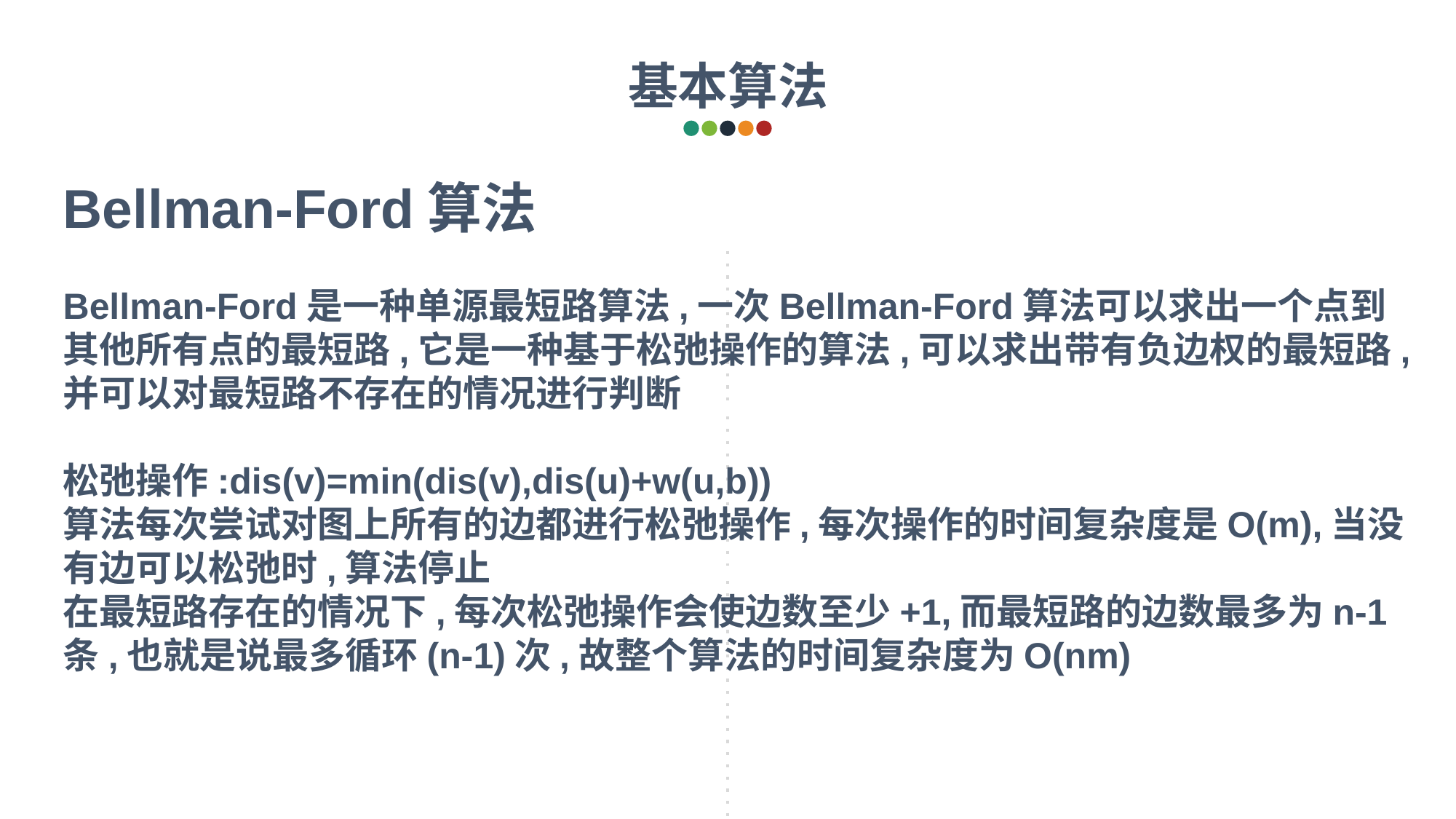

基本算法

Bellman-Ford算法

Bellman-Ford是一种单源最短路算法,一次Bellman-Ford算法可以求出一个点到其他所有点的最短路,它是一种基于松弛操作的算法,可以求出带有负边权的最短路,并可以对最短路不存在的情况进行判断

松弛操作:dis(v)=min(dis(v),dis(u)+w(u,b))
算法每次尝试对图上所有的边都进行松弛操作,每次操作的时间复杂度是O(m),当没有边可以松弛时,算法停止
在最短路存在的情况下,每次松弛操作会使边数至少+1,而最短路的边数最多为n-1条,也就是说最多循环(n-1)次,故整个算法的时间复杂度为O(nm)